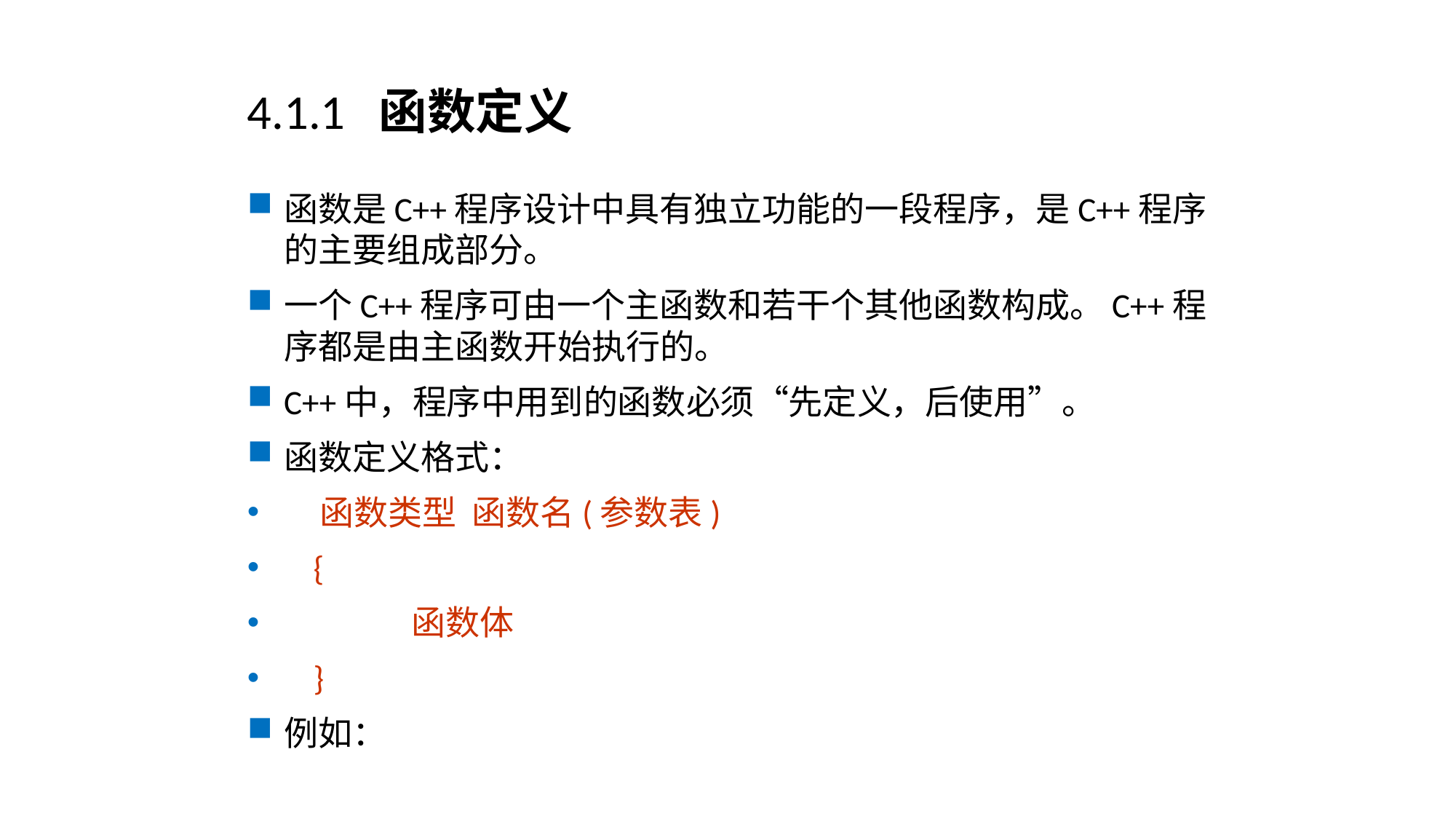

# 4.1.1  函数定义
函数是C++程序设计中具有独立功能的一段程序，是C++程序的主要组成部分。
一个C++程序可由一个主函数和若干个其他函数构成。C++程序都是由主函数开始执行的。
C++中，程序中用到的函数必须“先定义，后使用”。
函数定义格式：
       函数类型  函数名(参数表)
       {
                   函数体
       }
例如：